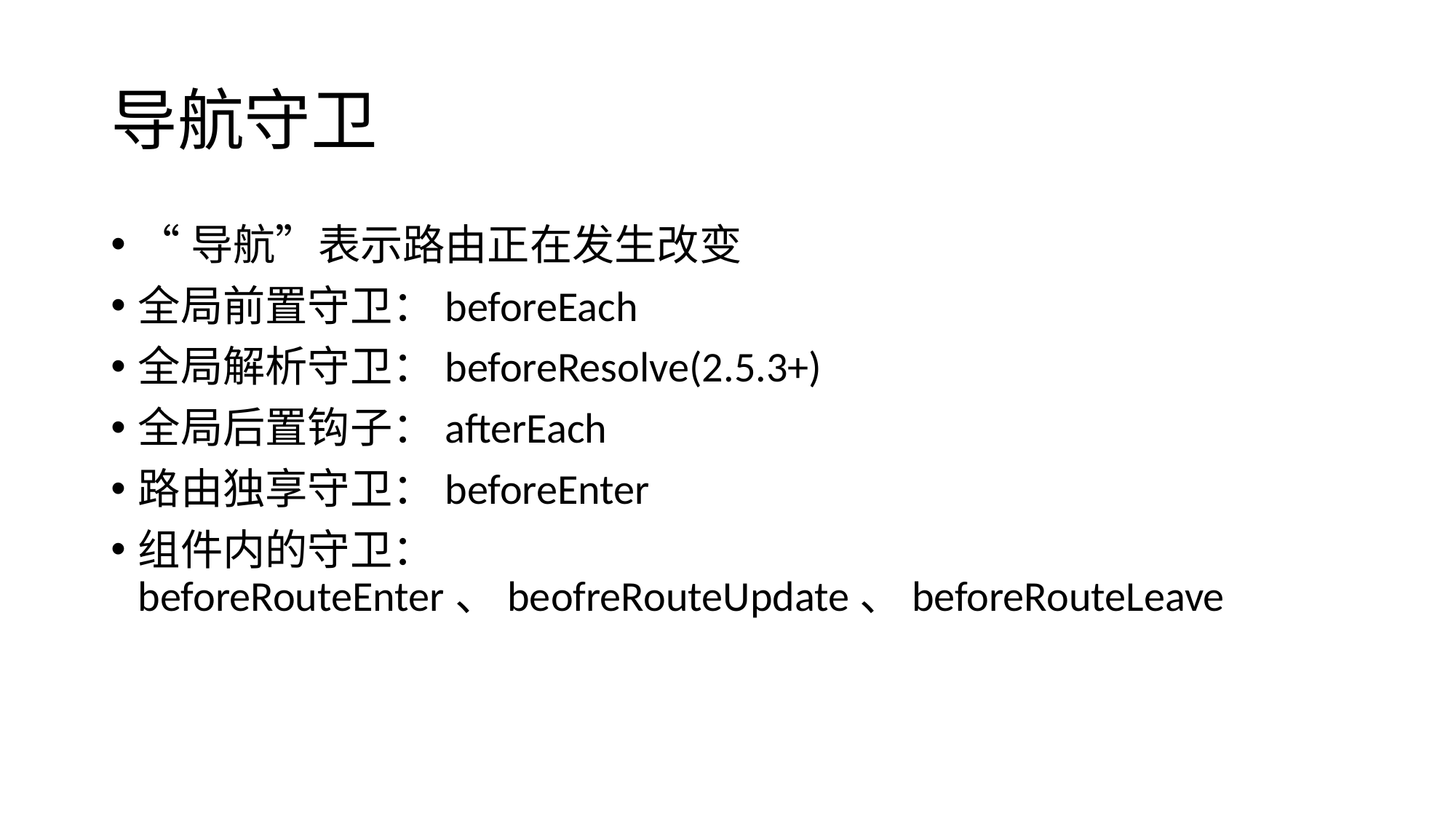

# 导航守卫
“导航”表示路由正在发生改变
全局前置守卫：beforeEach
全局解析守卫：beforeResolve(2.5.3+)
全局后置钩子：afterEach
路由独享守卫：beforeEnter
组件内的守卫：beforeRouteEnter、beofreRouteUpdate、beforeRouteLeave